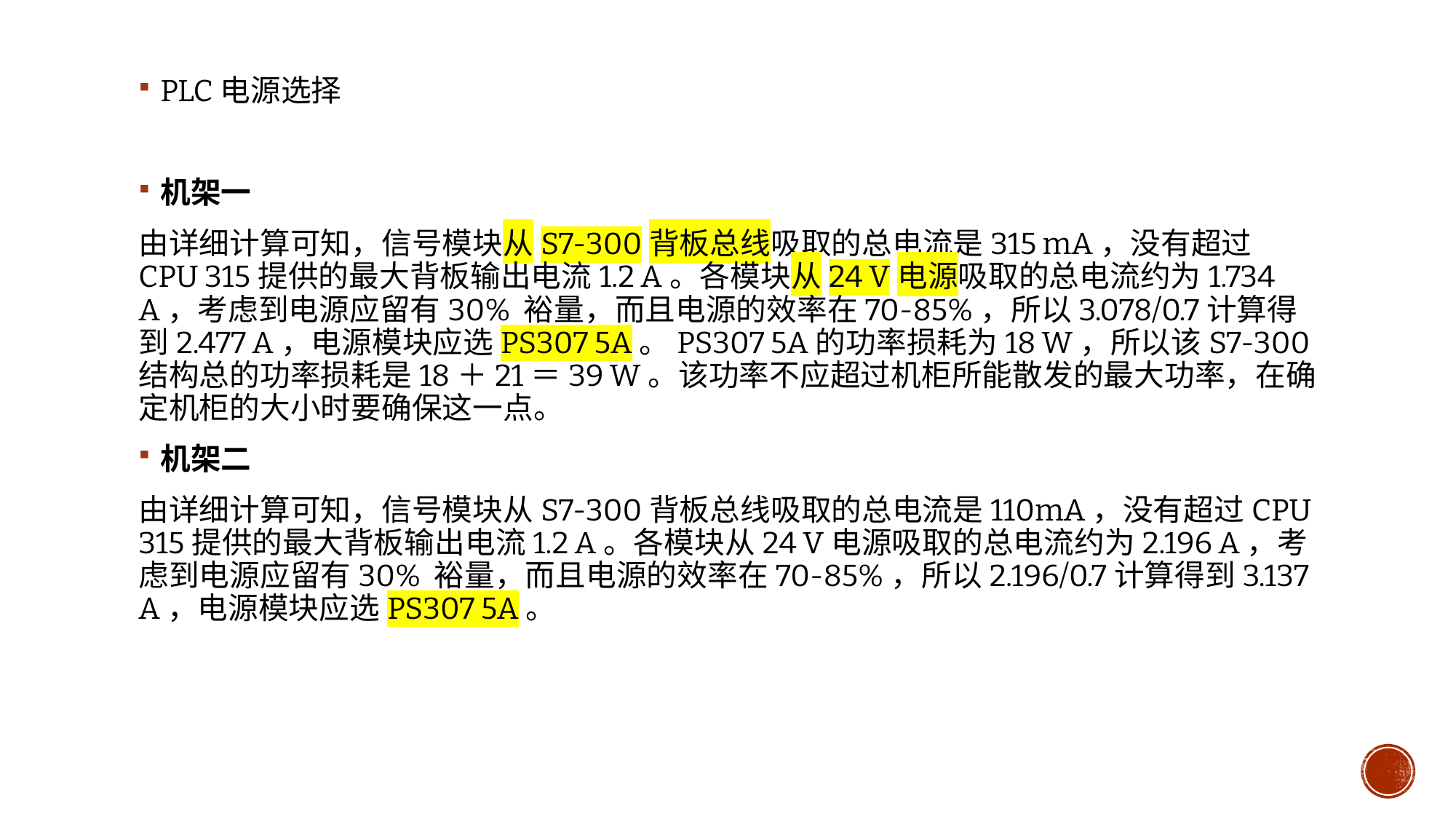

PLC电源选择

机架一
由详细计算可知，信号模块从S7-300背板总线吸取的总电流是315 mA，没有超过CPU 315提供的最大背板输出电流1.2 A。各模块从24 V电源吸取的总电流约为1.734 A，考虑到电源应留有30% 裕量，而且电源的效率在70-85%，所以3.078/0.7计算得到2.477 A，电源模块应选PS307 5A。PS307 5A的功率损耗为18 W，所以该S7-300结构总的功率损耗是18＋21＝39 W。该功率不应超过机柜所能散发的最大功率，在确定机柜的大小时要确保这一点。
机架二
由详细计算可知，信号模块从S7-300背板总线吸取的总电流是110mA，没有超过CPU 315提供的最大背板输出电流1.2 A。各模块从24 V电源吸取的总电流约为2.196 A，考虑到电源应留有30% 裕量，而且电源的效率在70-85%，所以2.196/0.7计算得到3.137 A，电源模块应选PS307 5A。